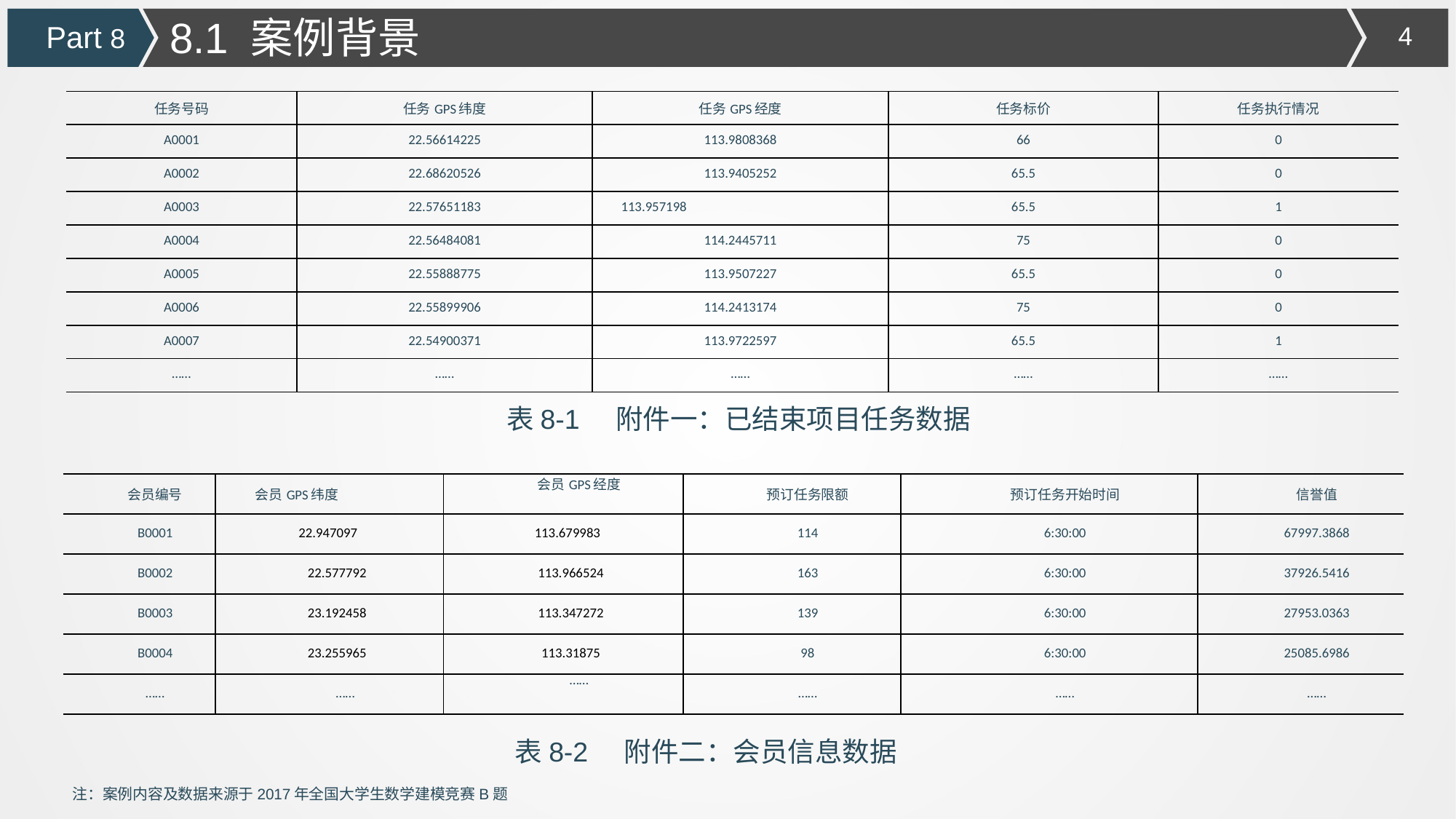

8.1 案例背景
Part 8
| 任务号码 | 任务GPS纬度 | 任务GPS经度 | 任务标价 | 任务执行情况 |
| --- | --- | --- | --- | --- |
| A0001 | 22.56614225 | 113.9808368 | 66 | 0 |
| A0002 | 22.68620526 | 113.9405252 | 65.5 | 0 |
| A0003 | 22.57651183 | 113.957198 | 65.5 | 1 |
| A0004 | 22.56484081 | 114.2445711 | 75 | 0 |
| A0005 | 22.55888775 | 113.9507227 | 65.5 | 0 |
| A0006 | 22.55899906 | 114.2413174 | 75 | 0 |
| A0007 | 22.54900371 | 113.9722597 | 65.5 | 1 |
| …… | …… | …… | …… | …… |
表8-1	附件一：已结束项目任务数据

| 会员编号 | 会员GPS纬度 | 会员GPS经度 | 预订任务限额 | 预订任务开始时间 | 信誉值 |
| --- | --- | --- | --- | --- | --- |
| B0001 | 22.947097 | 113.679983 | 114 | 6:30:00 | 67997.3868 |
| B0002 | 22.577792 | 113.966524 | 163 | 6:30:00 | 37926.5416 |
| B0003 | 23.192458 | 113.347272 | 139 | 6:30:00 | 27953.0363 |
| B0004 | 23.255965 | 113.31875 | 98 | 6:30:00 | 25085.6986 |
| …… | …… | …… | …… | …… | …… |
表8-2	附件二：会员信息数据
注：案例内容及数据来源于2017年全国大学生数学建模竞赛B题